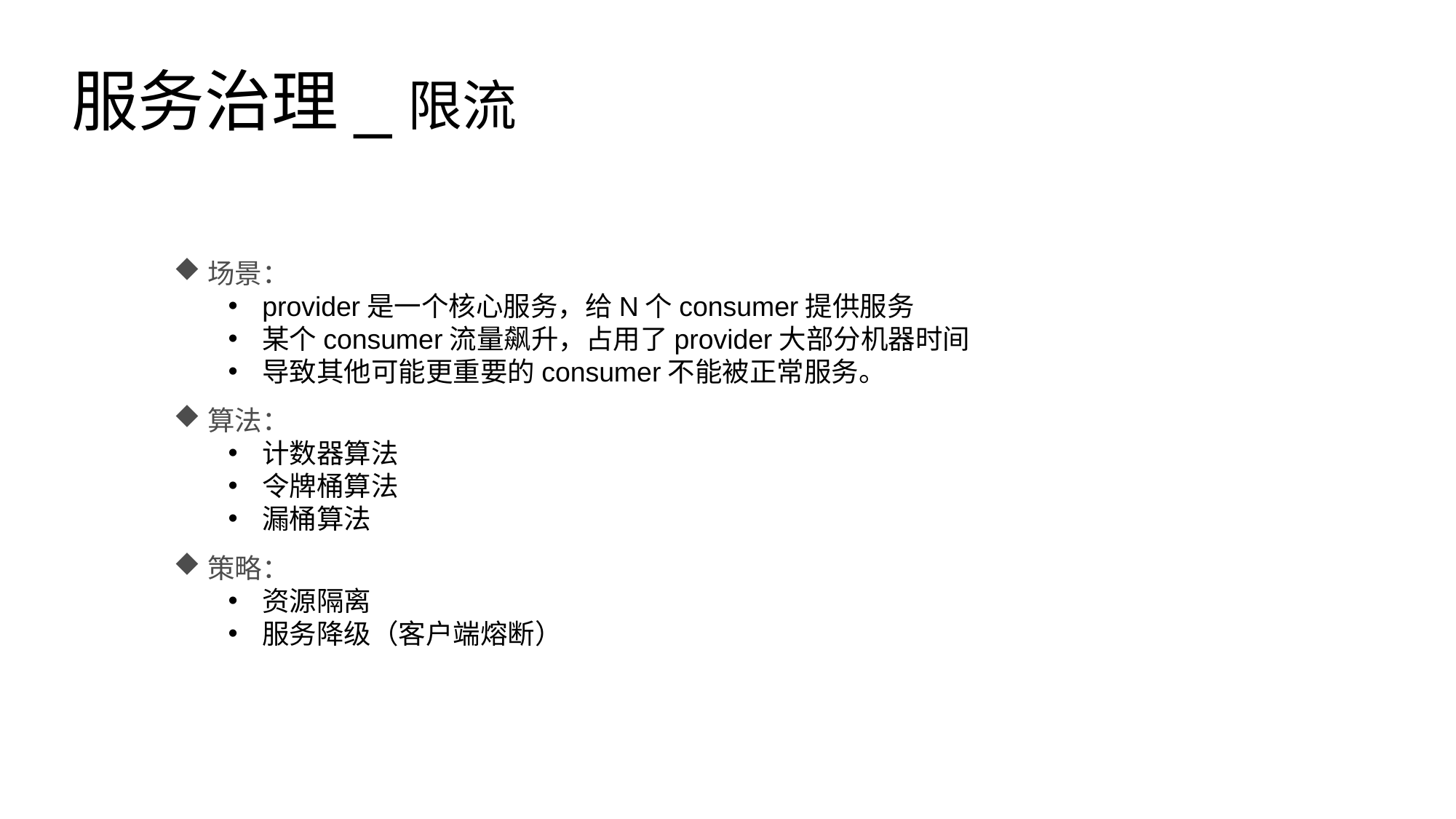

# 服务治理_限流
场景：
provider是一个核心服务，给N个consumer提供服务
某个consumer流量飙升，占用了provider大部分机器时间
导致其他可能更重要的consumer不能被正常服务。
算法：
计数器算法
令牌桶算法
漏桶算法
策略：
资源隔离
服务降级（客户端熔断）